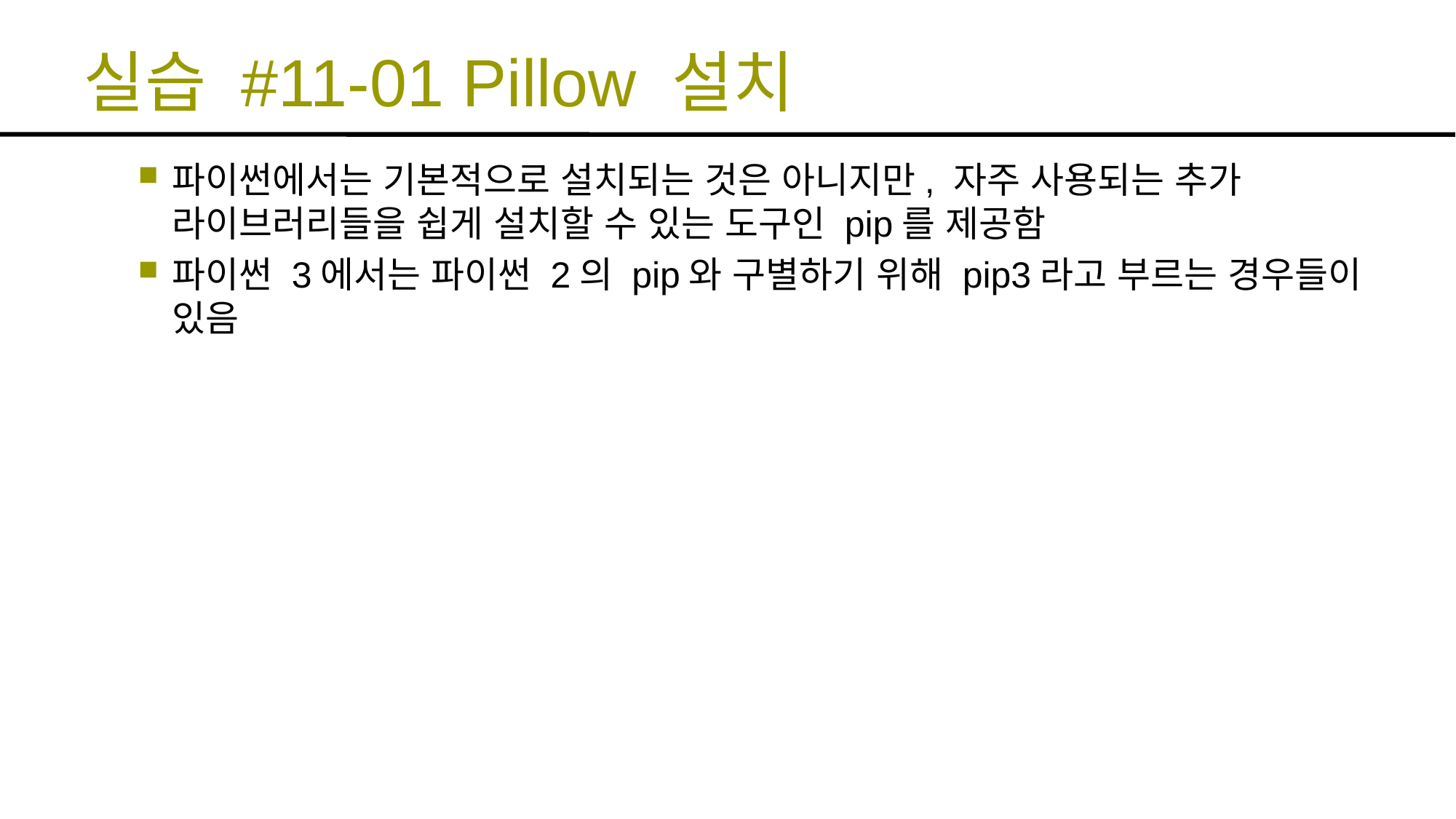

# 실습 #11-01 Pillow 설치
파이썬에서는 기본적으로 설치되는 것은 아니지만, 자주 사용되는 추가 라이브러리들을 쉽게 설치할 수 있는 도구인 pip를 제공함
파이썬 3에서는 파이썬 2의 pip와 구별하기 위해 pip3라고 부르는 경우들이 있음